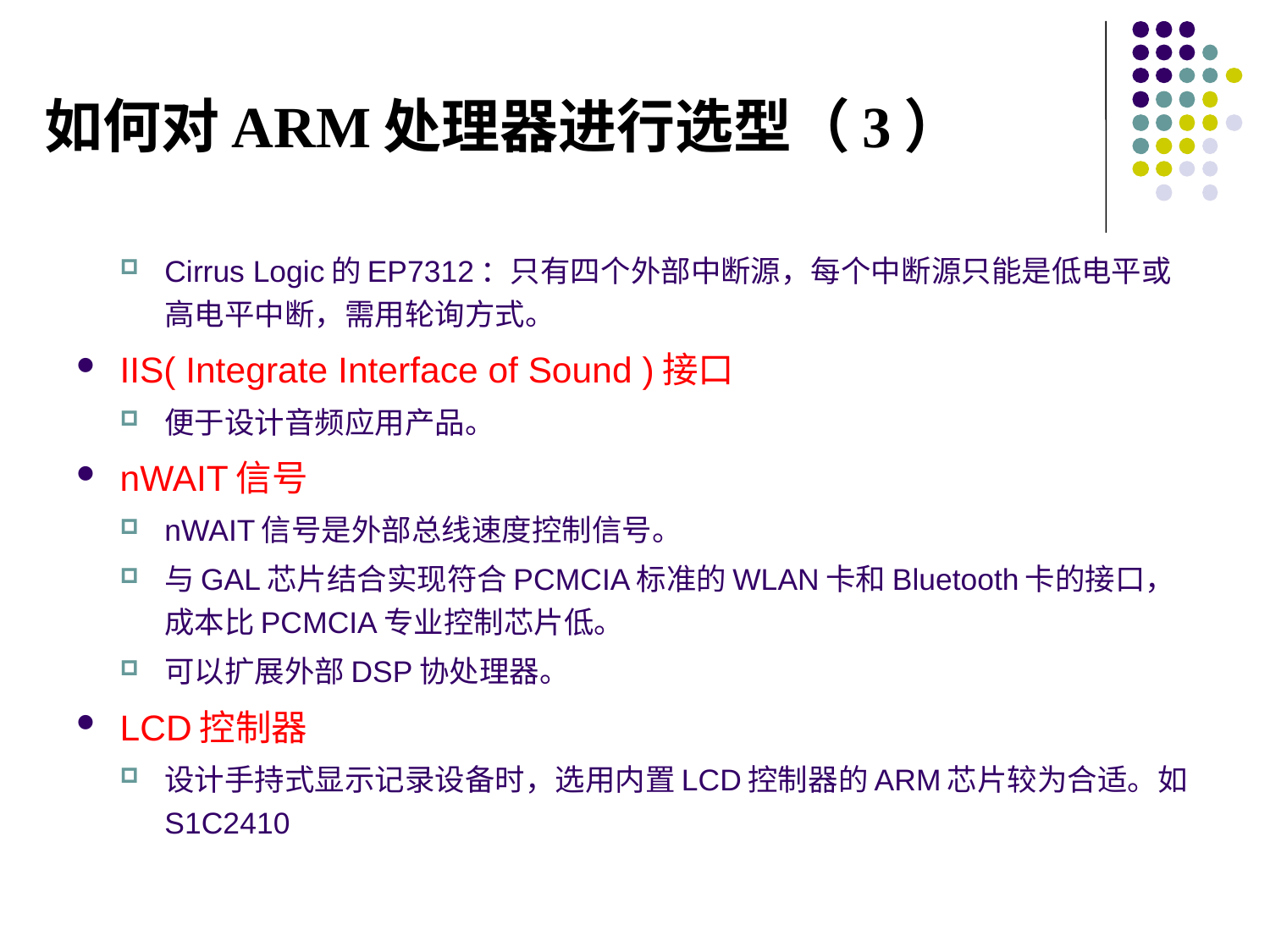

# 如何对ARM处理器进行选型（3）
Cirrus Logic的EP7312：只有四个外部中断源，每个中断源只能是低电平或高电平中断，需用轮询方式。
IIS( Integrate Interface of Sound )接口
便于设计音频应用产品。
nWAIT信号
nWAIT信号是外部总线速度控制信号。
与GAL芯片结合实现符合PCMCIA标准的WLAN卡和Bluetooth卡的接口，成本比PCMCIA专业控制芯片低。
可以扩展外部DSP协处理器。
LCD控制器
设计手持式显示记录设备时，选用内置LCD控制器的ARM芯片较为合适。如S1C2410